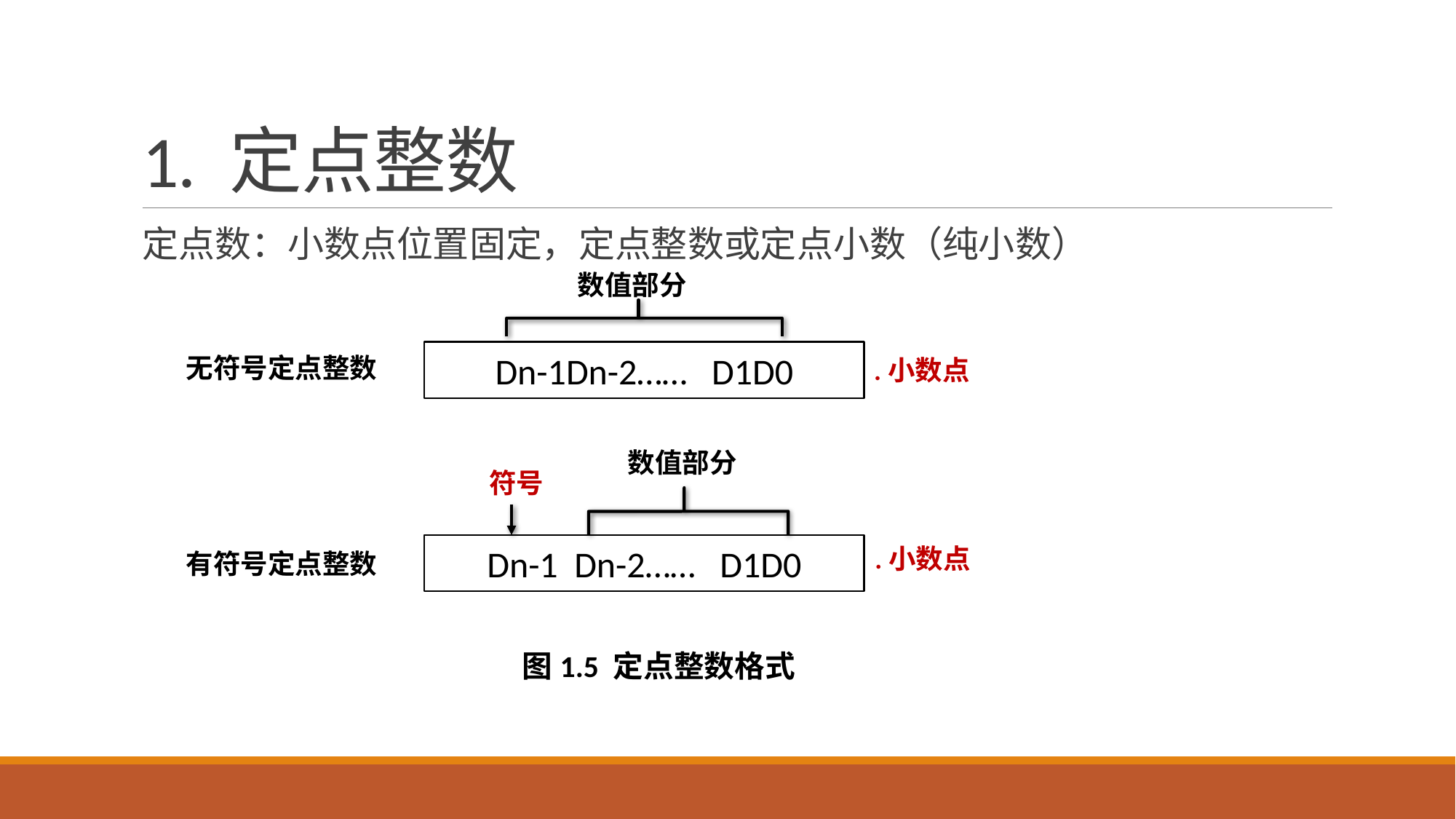

# 1. 定点整数

定点数：小数点位置固定，定点整数或定点小数（纯小数）
数值部分
Dn-1Dn-2……   D1D0
无符号定点整数
.小数点

数值部分
符号
Dn-1  Dn-2……   D1D0
.小数点
有符号定点整数
图1.5 定点整数格式